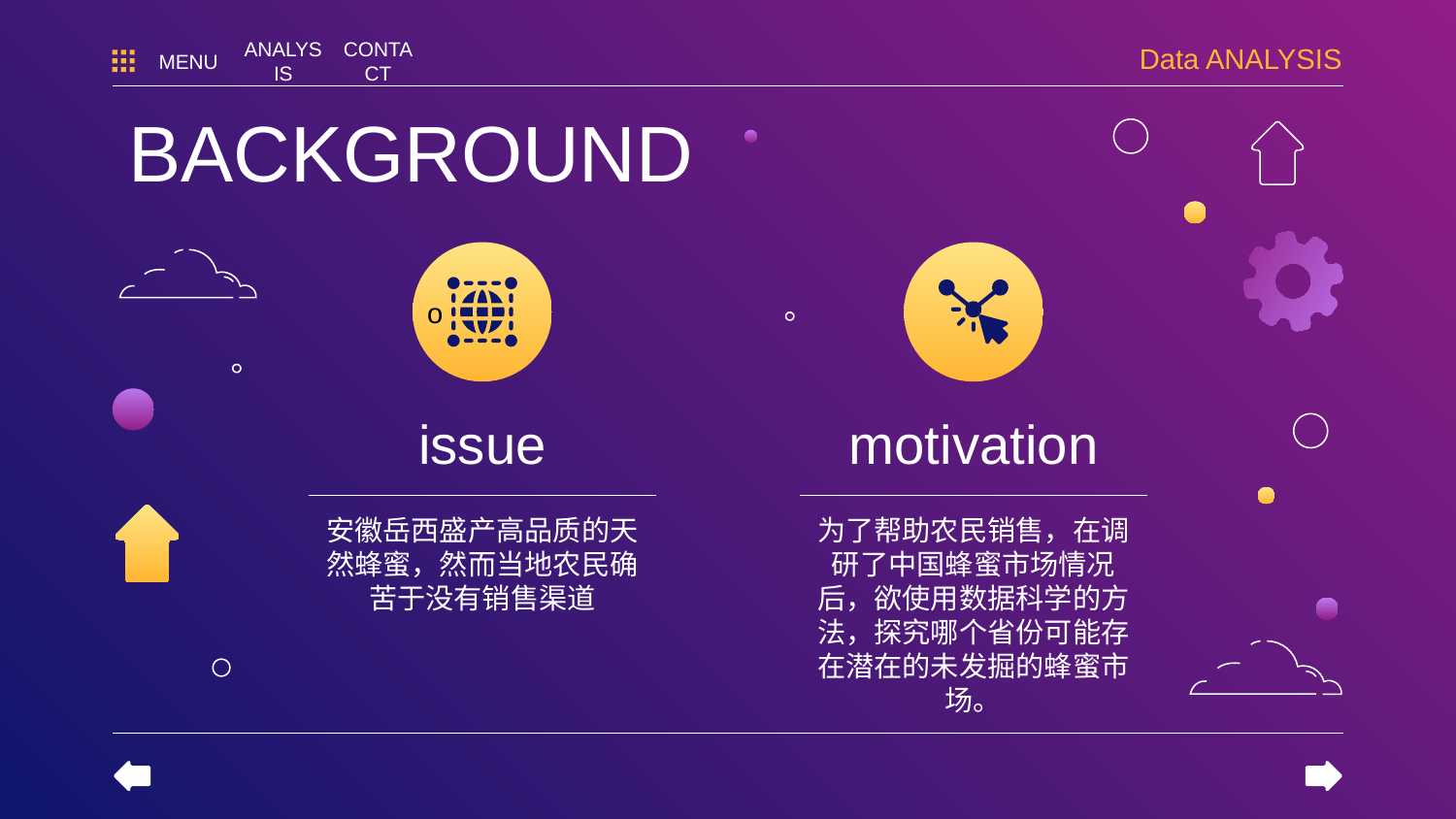

Data ANALYSIS
MENU
ANALYSIS
CONTACT

BACKGROUND

o

# issue
motivation

安徽岳西盛产高品质的天然蜂蜜，然而当地农民确苦于没有销售渠道
为了帮助农民销售，在调研了中国蜂蜜市场情况后，欲使用数据科学的方法，探究哪个省份可能存在潜在的未发掘的蜂蜜市场。